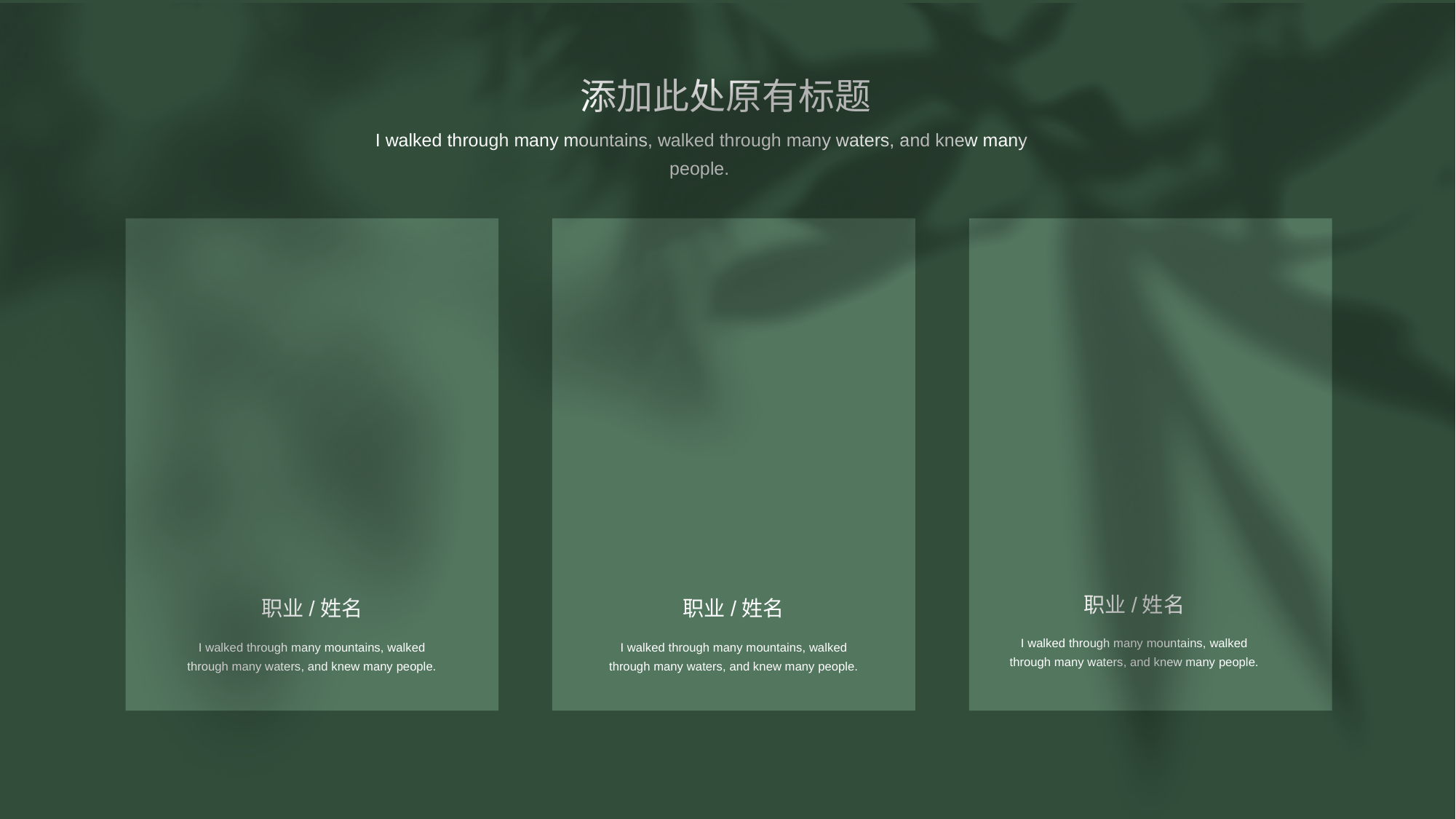

添加此处原有标题
I walked through many mountains, walked through many waters, and knew many people.

职业/姓名
I walked through many mountains, walked through many waters, and knew many people.
职业/姓名
I walked through many mountains, walked through many waters, and knew many people.
职业/姓名
I walked through many mountains, walked through many waters, and knew many people.